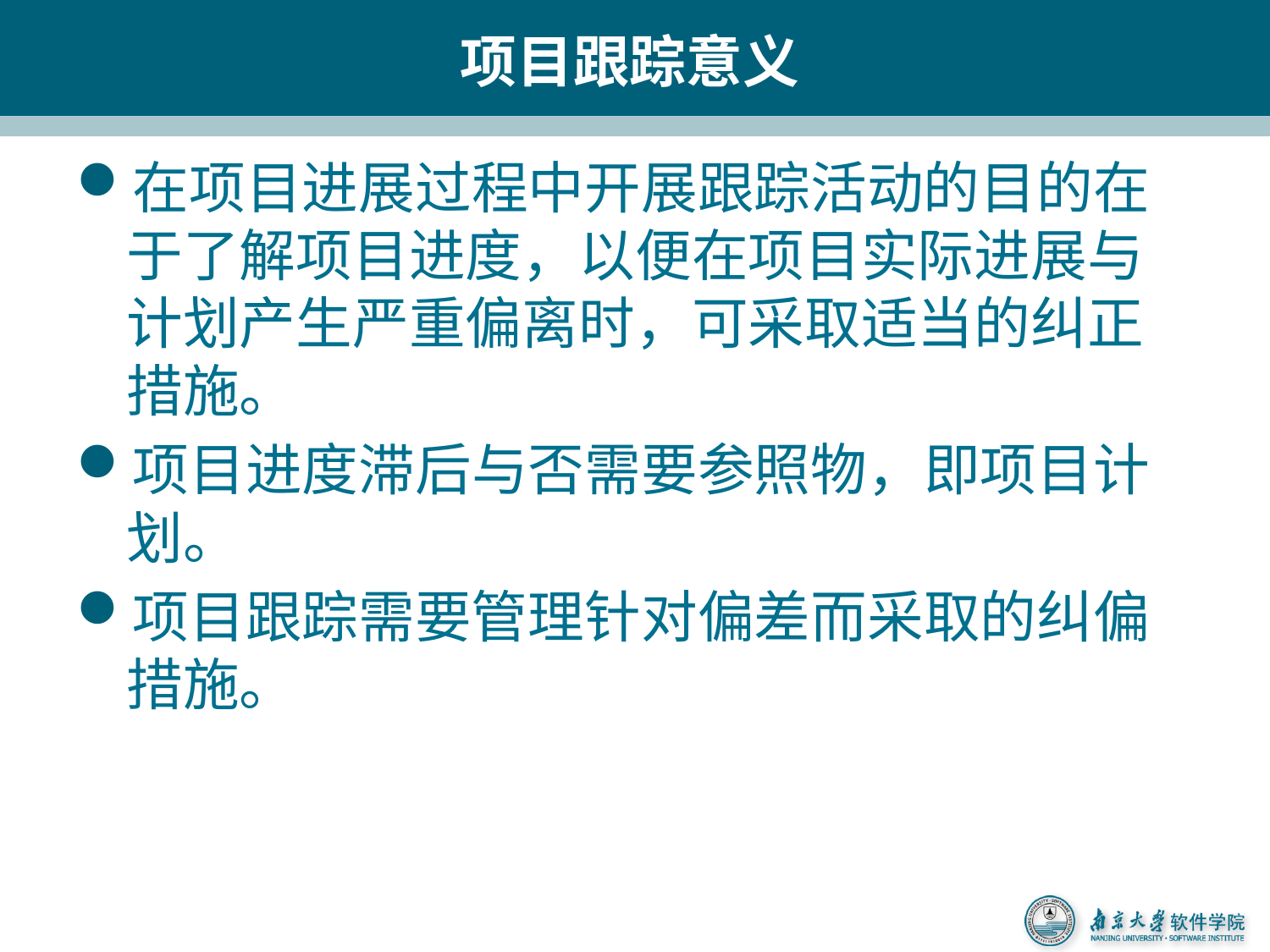

# 项目跟踪意义
在项目进展过程中开展跟踪活动的目的在于了解项目进度，以便在项目实际进展与计划产生严重偏离时，可采取适当的纠正措施。
项目进度滞后与否需要参照物，即项目计划。
项目跟踪需要管理针对偏差而采取的纠偏措施。